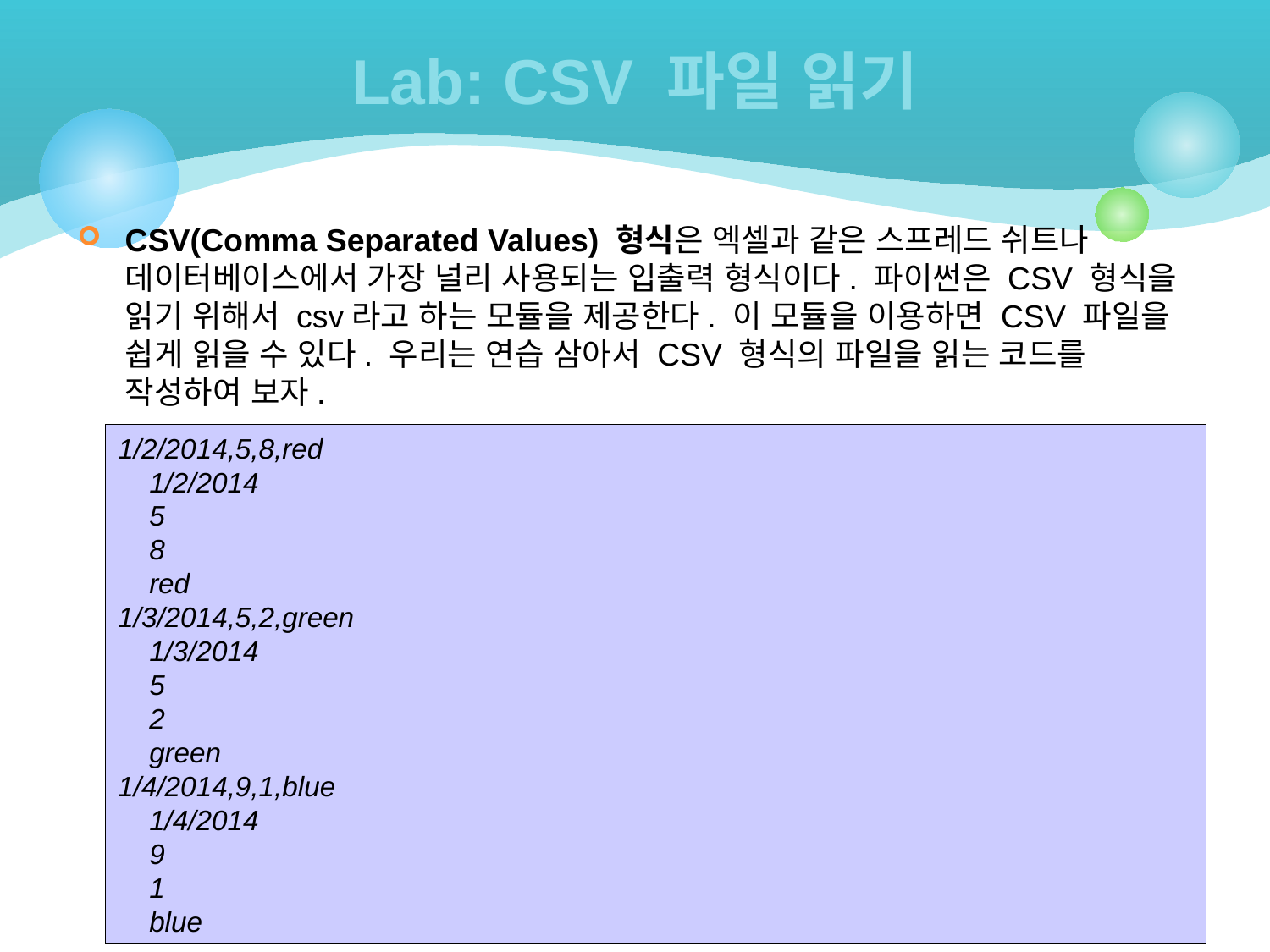

# Lab: CSV 파일 읽기
CSV(Comma Separated Values) 형식은 엑셀과 같은 스프레드 쉬트나 데이터베이스에서 가장 널리 사용되는 입출력 형식이다. 파이썬은 CSV 형식을 읽기 위해서 csv라고 하는 모듈을 제공한다. 이 모듈을 이용하면 CSV 파일을 쉽게 읽을 수 있다. 우리는 연습 삼아서 CSV 형식의 파일을 읽는 코드를 작성하여 보자.

1/2/2014,5,8,red
    1/2/2014
    5
    8
    red
1/3/2014,5,2,green
    1/3/2014
    5
    2
    green
1/4/2014,9,1,blue
    1/4/2014
    9
    1
    blue